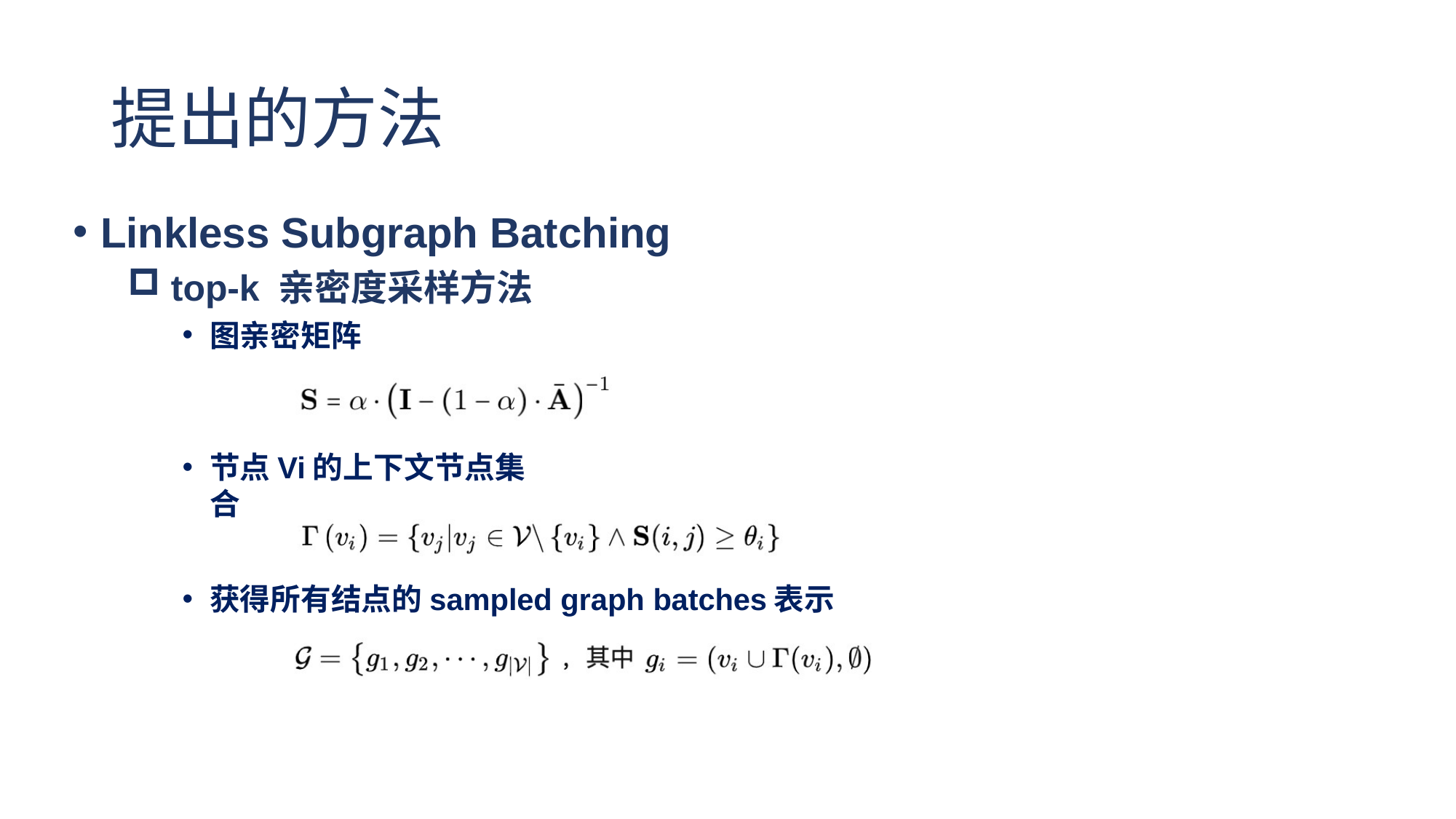

# 提出的方法
Linkless Subgraph Batching
top-k 亲密度采样方法
图亲密矩阵

节点Vi的上下文节点集合

获得所有结点的sampled graph batches表示